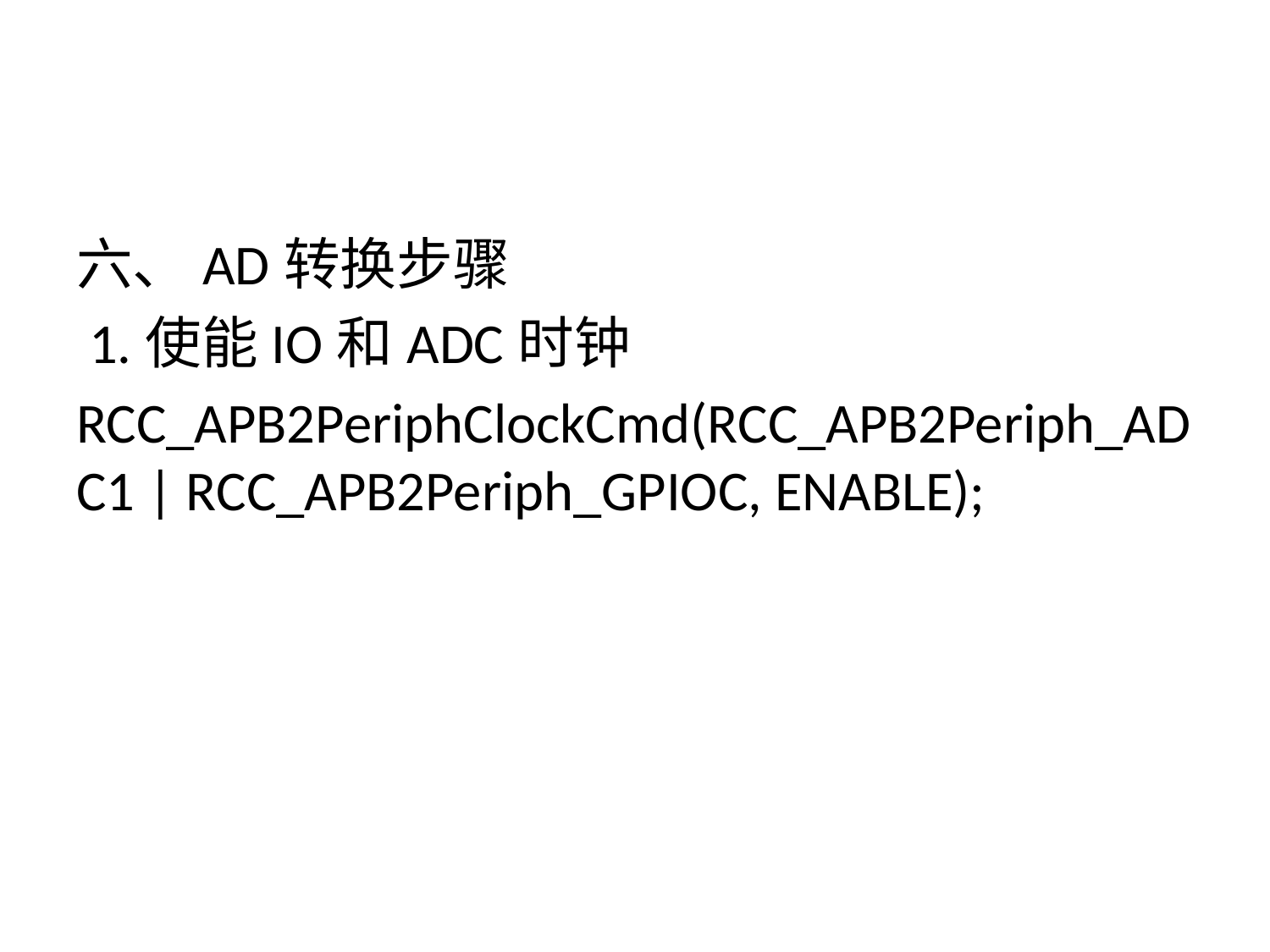

#
六、AD转换步骤
 1.使能IO和ADC时钟
RCC_APB2PeriphClockCmd(RCC_APB2Periph_ADC1 | RCC_APB2Periph_GPIOC, ENABLE);